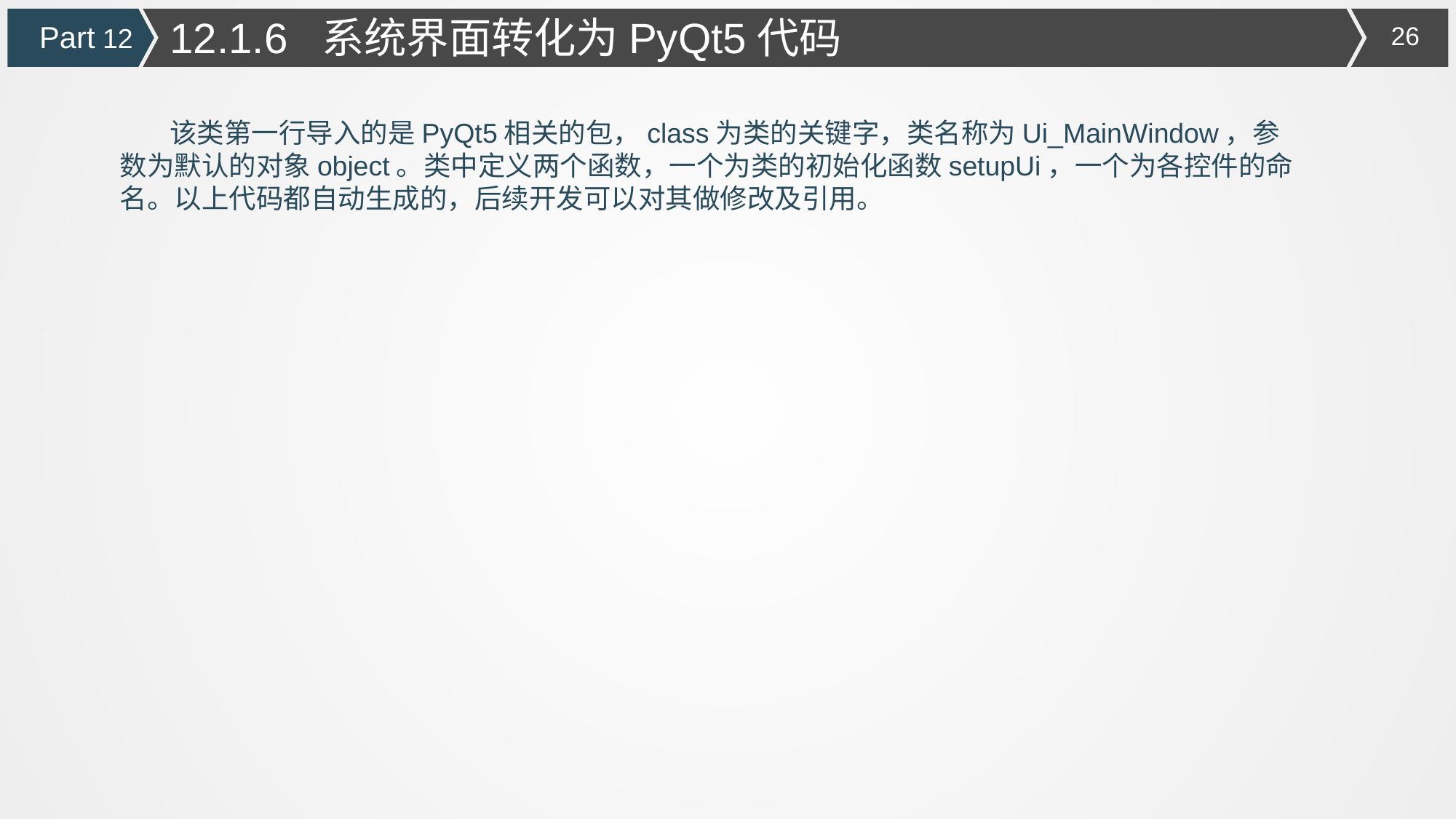

12.1.6  系统界面转化为PyQt5代码
Part 12
       该类第一行导入的是PyQt5相关的包，class为类的关键字，类名称为Ui_MainWindow，参数为默认的对象object。类中定义两个函数，一个为类的初始化函数setupUi，一个为各控件的命名。以上代码都自动生成的，后续开发可以对其做修改及引用。